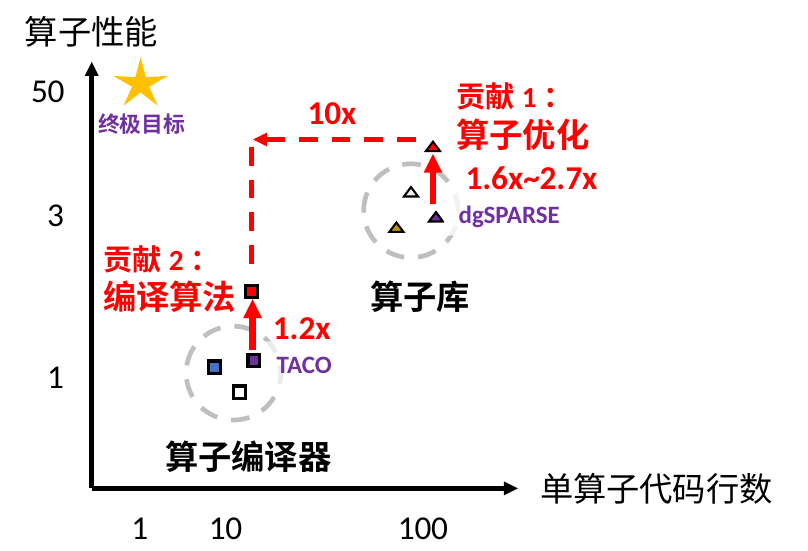

算子性能

50
贡献1：算子优化
10x

1.6x~2.7x

3

贡献2：编译算法
算子库

1.2x

1

算子编译器
单算子代码行数
1
10
100
终极目标
dgSPARSE
TACO